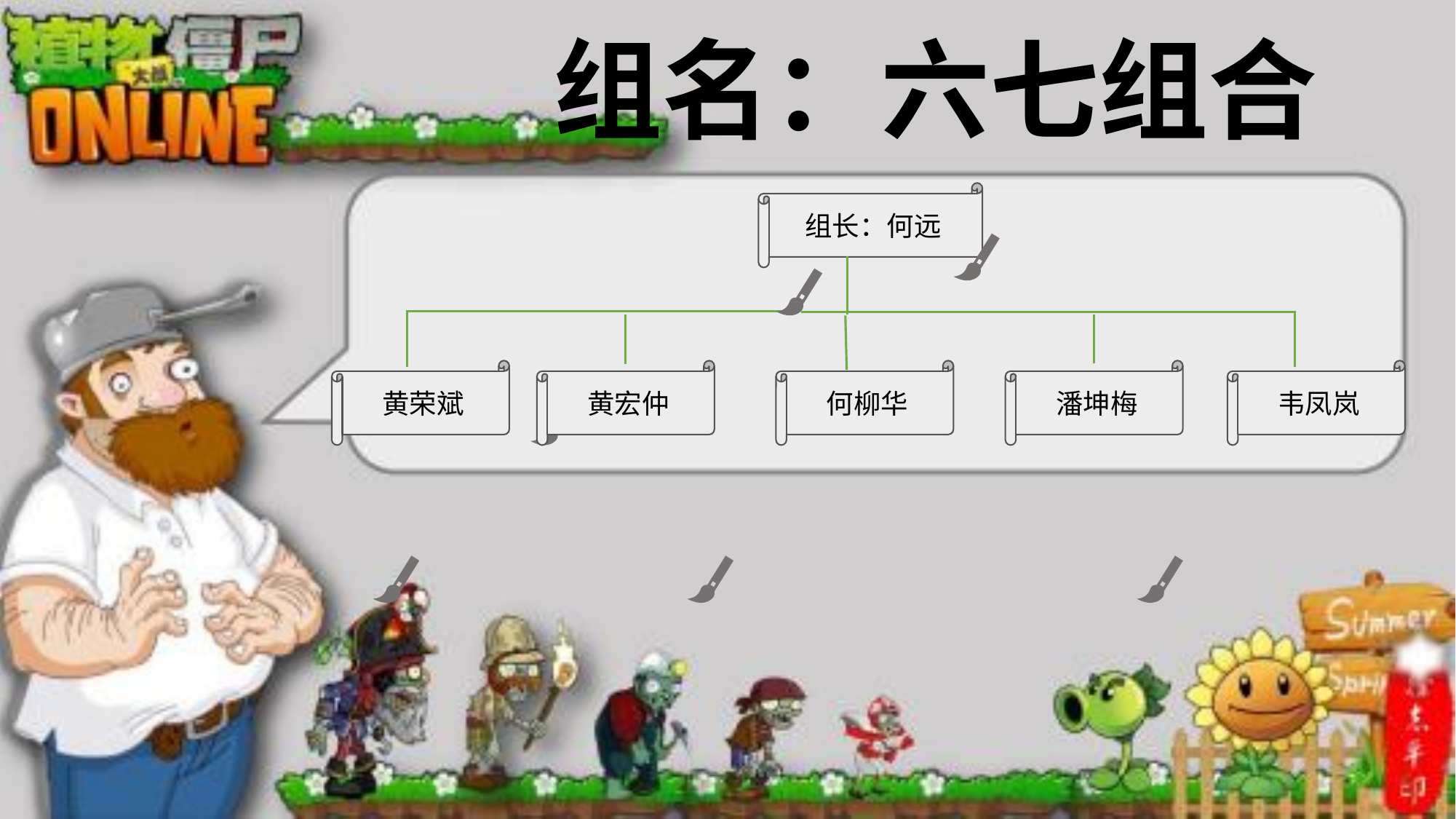

组名：六七组合
组长：何远

何柳华
潘坤梅
黄荣斌
韦凤岚
黄宏仲